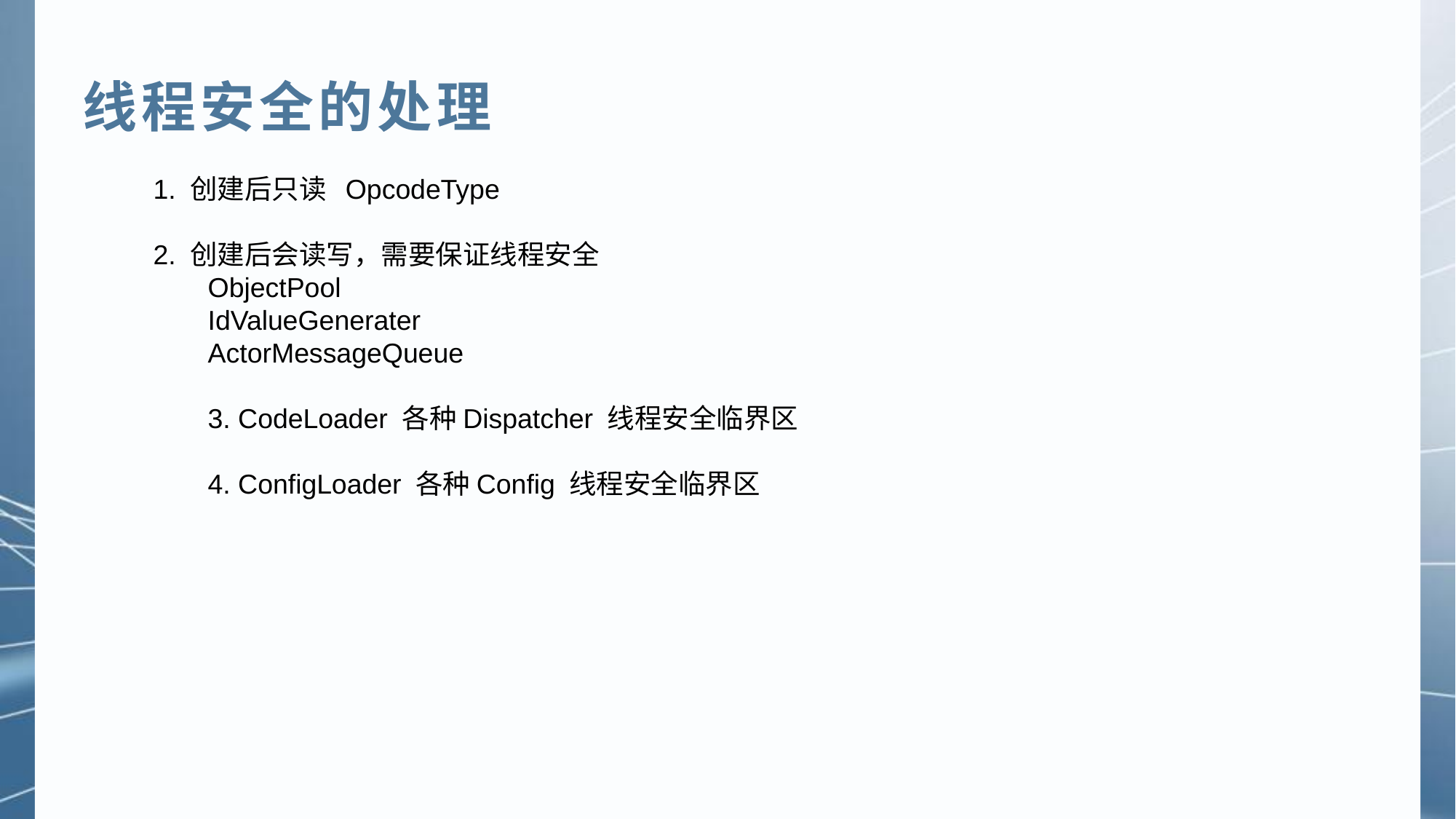

线程安全的处理
1. 创建后只读  OpcodeType

2. 创建后会读写，需要保证线程安全
ObjectPool
IdValueGenerater
ActorMessageQueue

3. CodeLoader 各种Dispatcher 线程安全临界区

4. ConfigLoader 各种Config 线程安全临界区